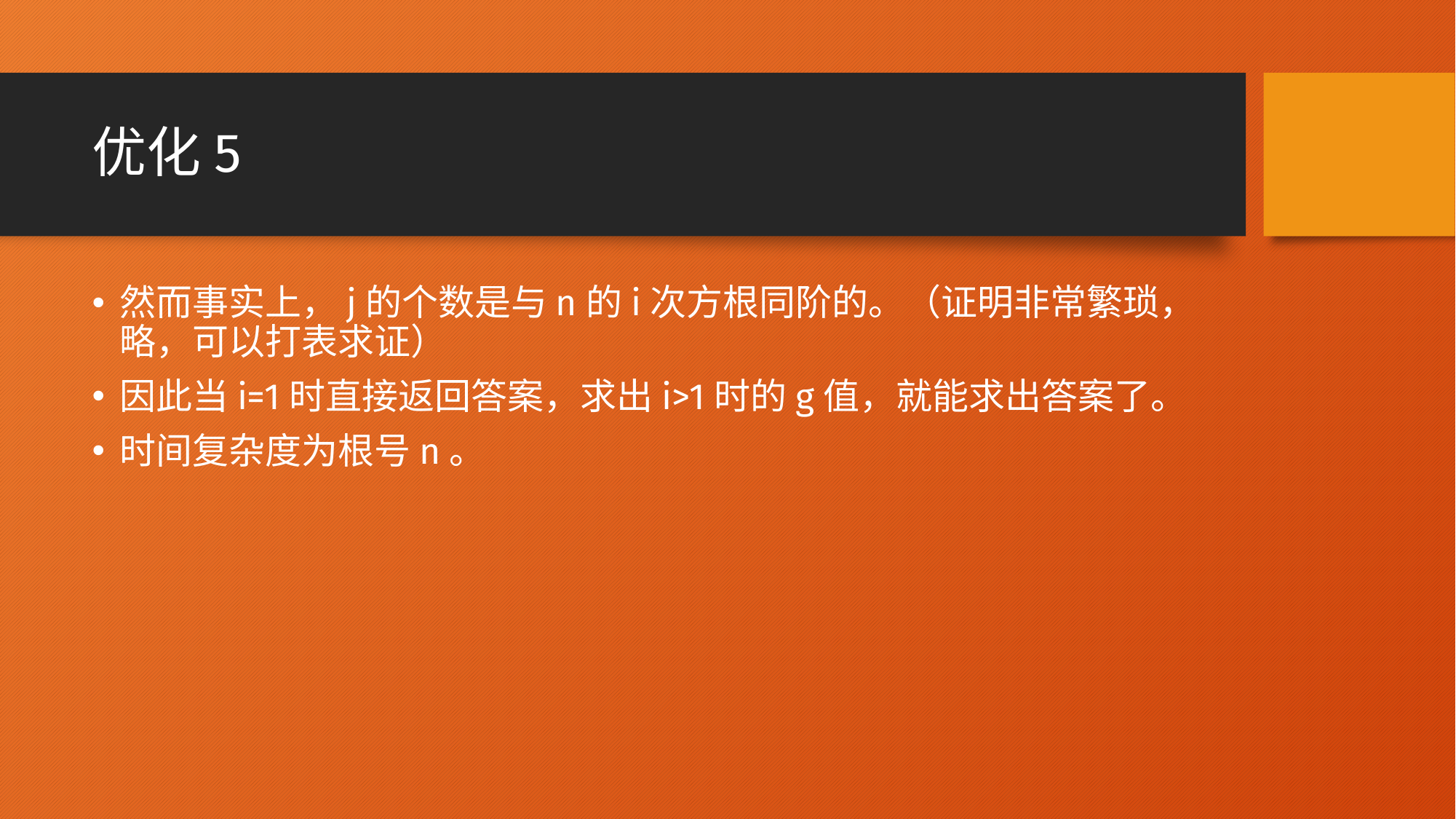

# 优化5
然而事实上，j的个数是与n的i次方根同阶的。（证明非常繁琐，略，可以打表求证）
因此当i=1时直接返回答案，求出i>1时的g值，就能求出答案了。
时间复杂度为根号n。